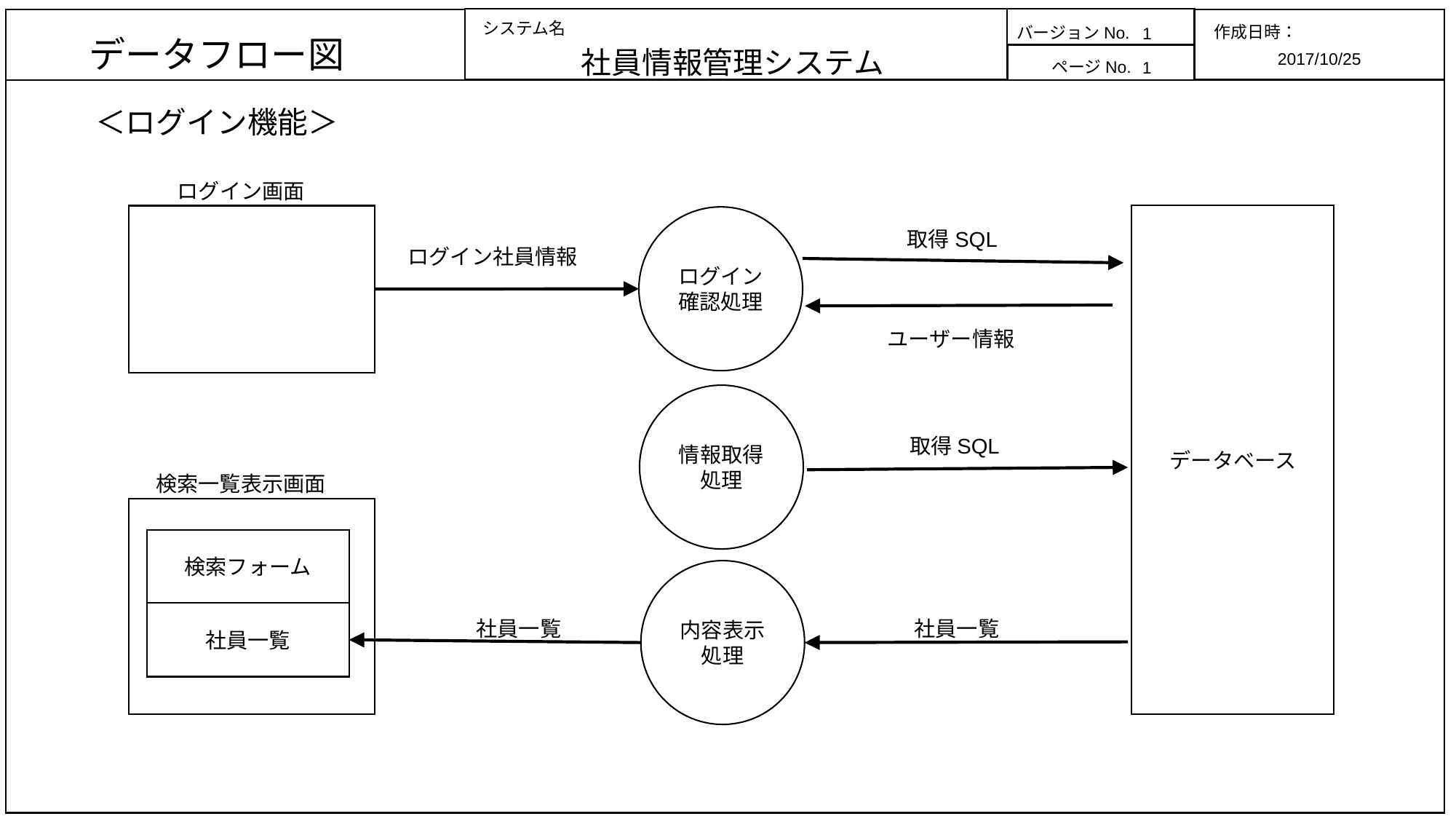

システム名
作成日時：
バージョンNo.
1
データフロー図
社員情報管理システム
2017/10/25
ページNo.
1
＜ログイン機能＞
ログイン画面

データベース
ログイン確認処理
取得SQL
ログイン社員情報
ユーザー情報
情報取得処理
取得SQL
検索一覧表示画面

検索フォーム
社員一覧
内容表示
処理
社員一覧
社員一覧